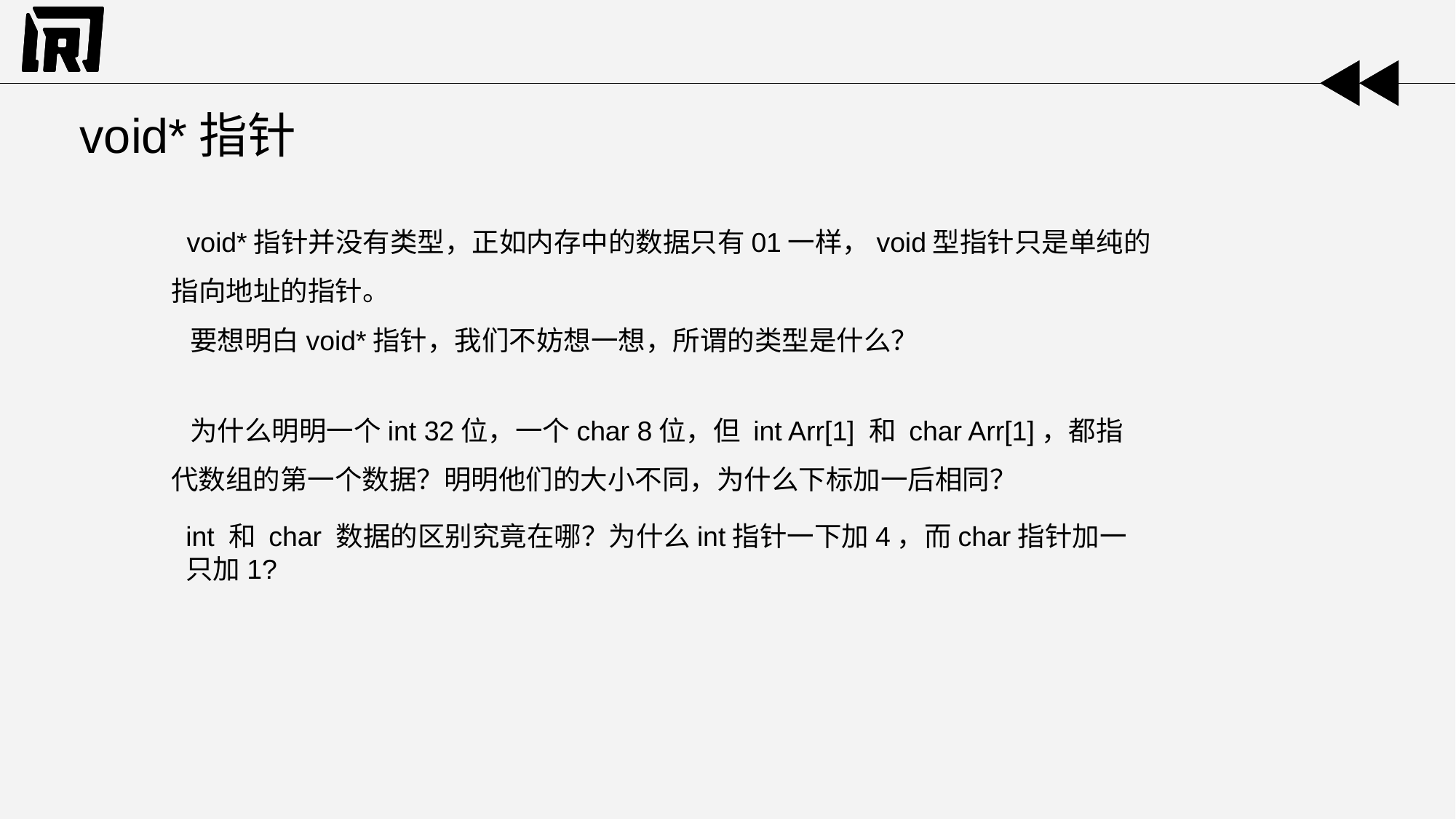

# void*指针
  void*指针并没有类型，正如内存中的数据只有01一样，void型指针只是单纯的指向地址的指针。
  要想明白void*指针，我们不妨想一想，所谓的类型是什么？
  为什么明明一个int 32位，一个char 8位，但 int Arr[1] 和 char Arr[1]，都指代数组的第一个数据？明明他们的大小不同，为什么下标加一后相同？
int 和 char 数据的区别究竟在哪？为什么int指针一下加4，而char指针加一只加1?